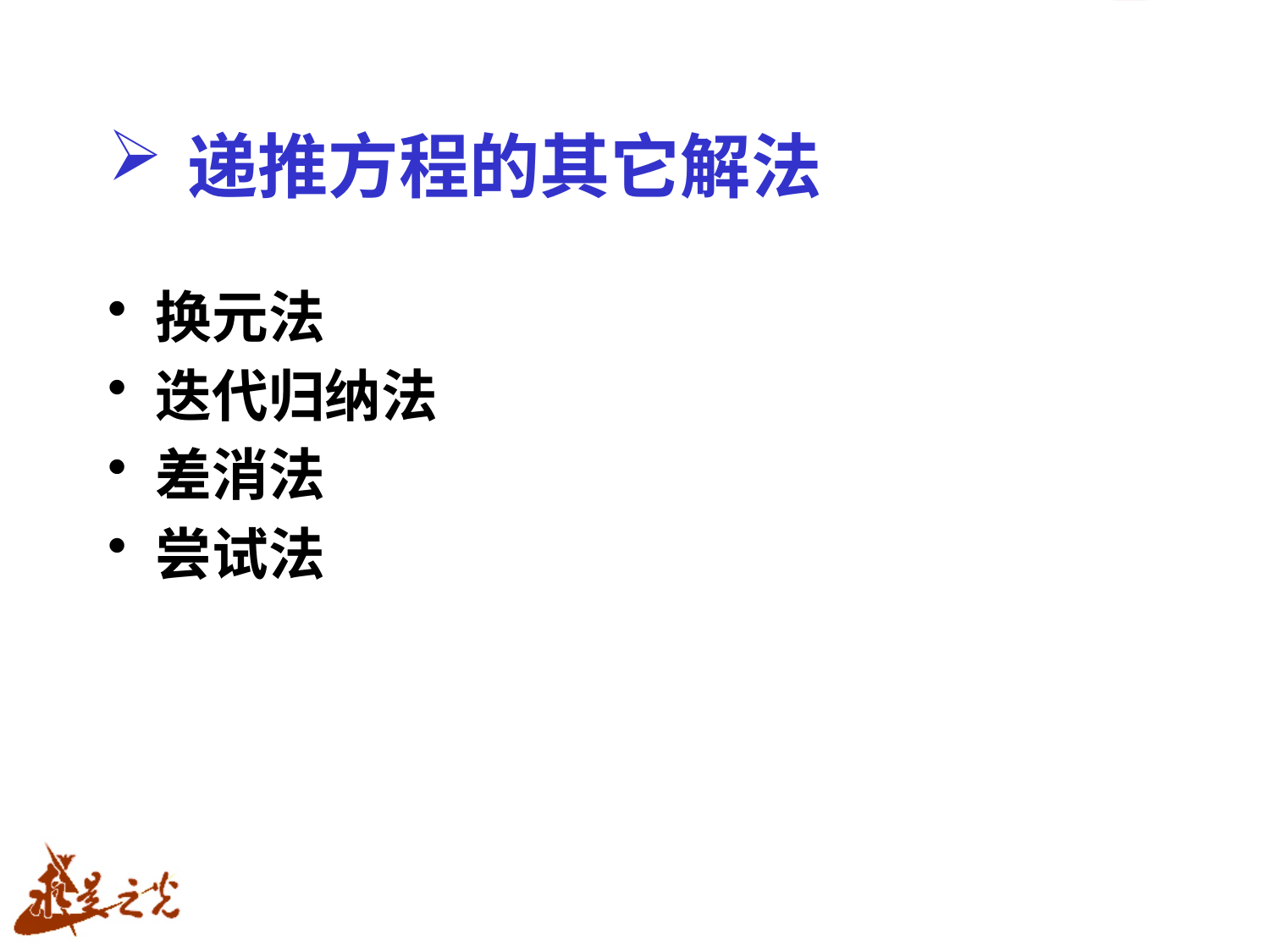

# 递推方程的其它解法
换元法
迭代归纳法
差消法
尝试法
25